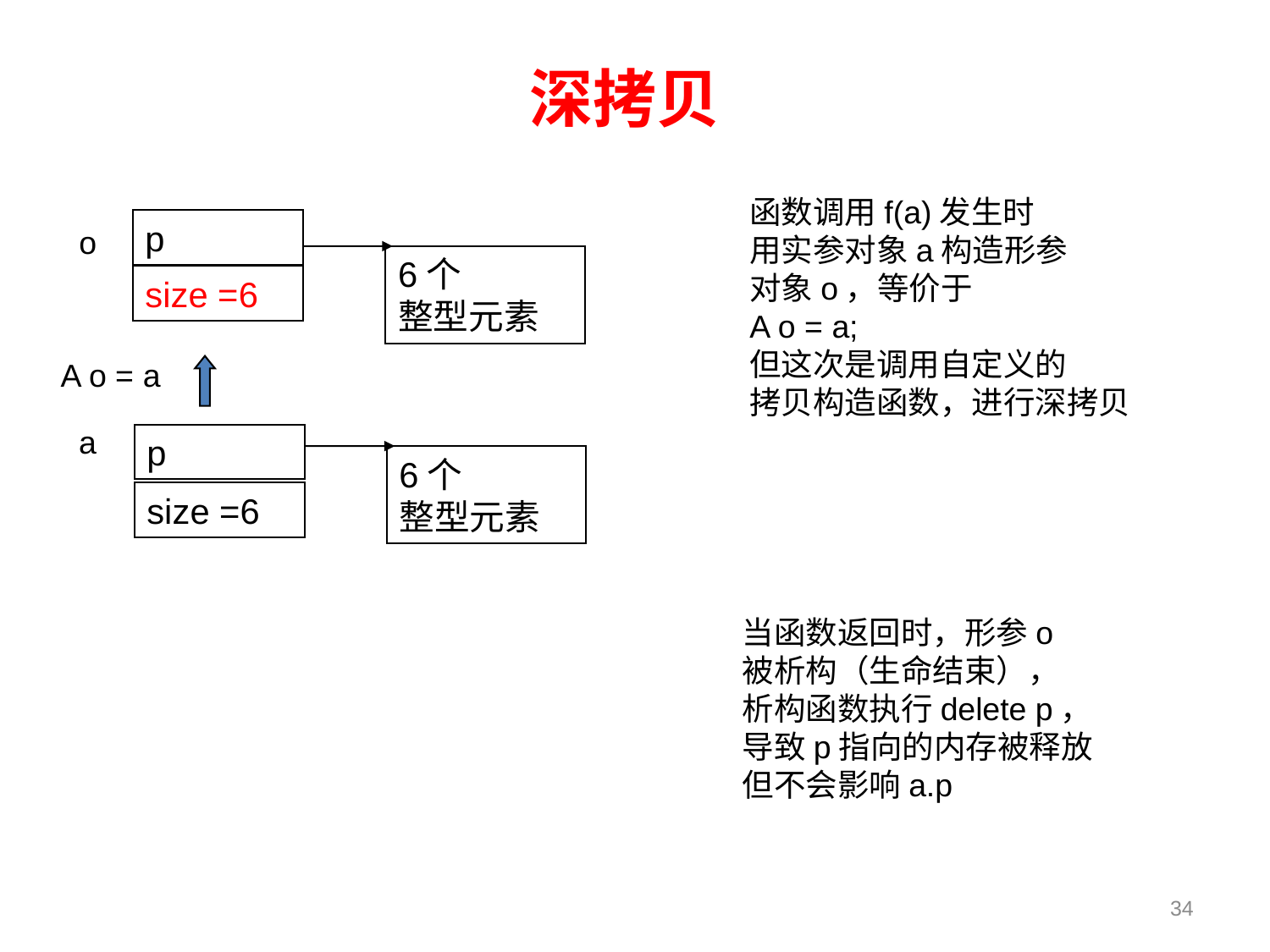

# 深拷贝
函数调用f(a)发生时
用实参对象a构造形参
对象o，等价于
A o = a;
但这次是调用自定义的
拷贝构造函数，进行深拷贝

p
o

6个
整型元素
size =6
A o = a

a
p

6个
整型元素
size =6
当函数返回时，形参o
被析构（生命结束），
析构函数执行delete p，
导致p指向的内存被释放
但不会影响a.p
34